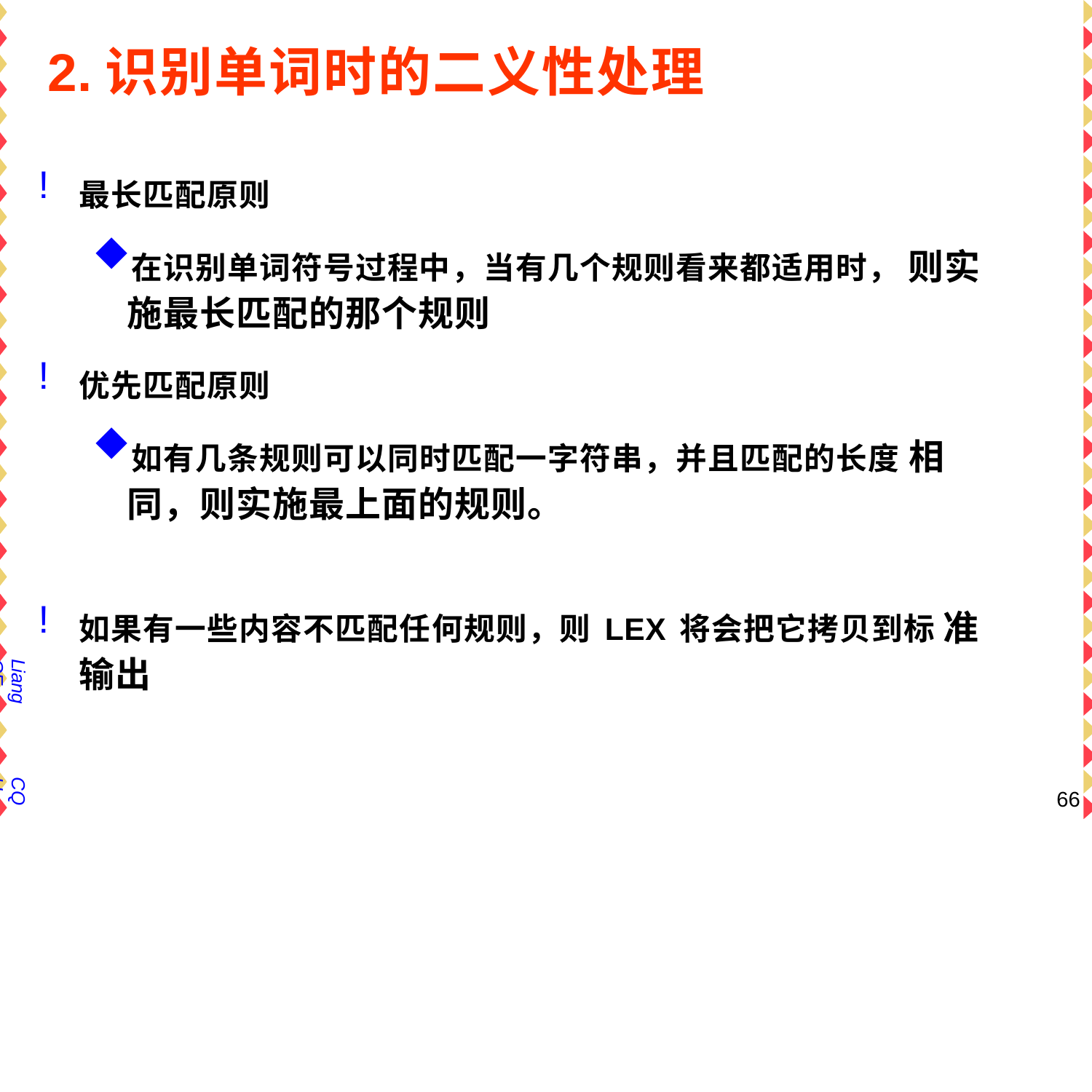

# 2.识别单词时的二义性处理
最长匹配原则
在识别单词符号过程中，当有几个规则看来都适用时， 则实施最长匹配的那个规则
优先匹配原则
如有几条规则可以同时匹配一字符串，并且匹配的长度 相同，则实施最上面的规则。

如果有一些内容不匹配任何规则，则LEX将会把它拷贝到标 准输出
Liang GE
CQU
66